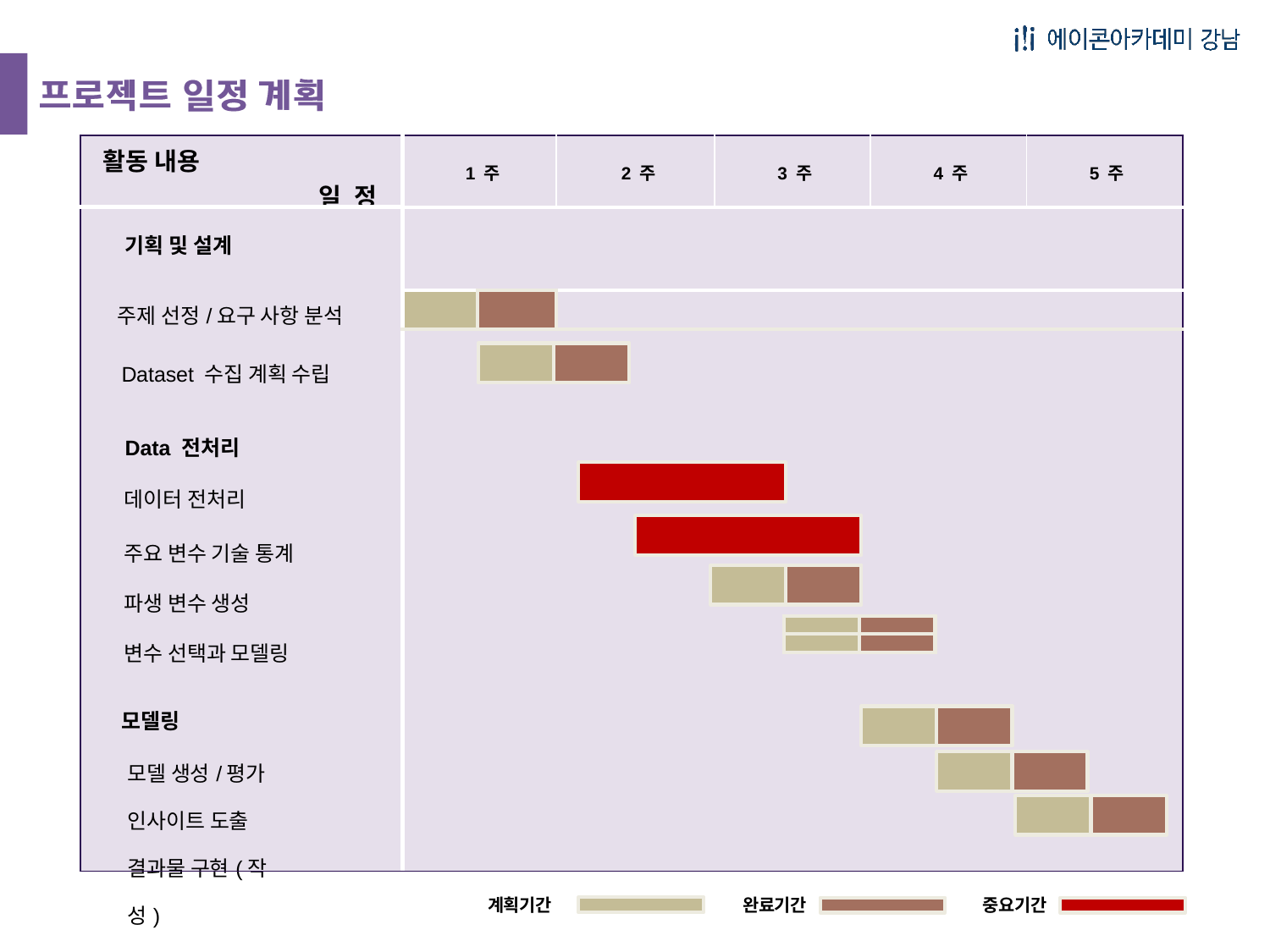

| 활동 내용 일 정 | 1 주 |  | 2 주 | 3 주 | 4 주 | 5 주 |
| --- | --- | --- | --- | --- | --- | --- |
| 기획 및 설계 주제 선정/요구 사항 분석 Dataset 수집 계획 수립 Data 전처리 데이터 전처리 주요 변수 기술 통계 파생 변수 생성 변수 선택과 모델링 모델링 모델 생성/평가 인사이트 도출 결과물 구현(작성) |  |  |  |  |  |  |
|  |  |  |  |  |  |  |
|  |  |  |  |  |  |  |

|  |  |
| --- | --- |
|  |  |

계획기간
완료기간
중요기간